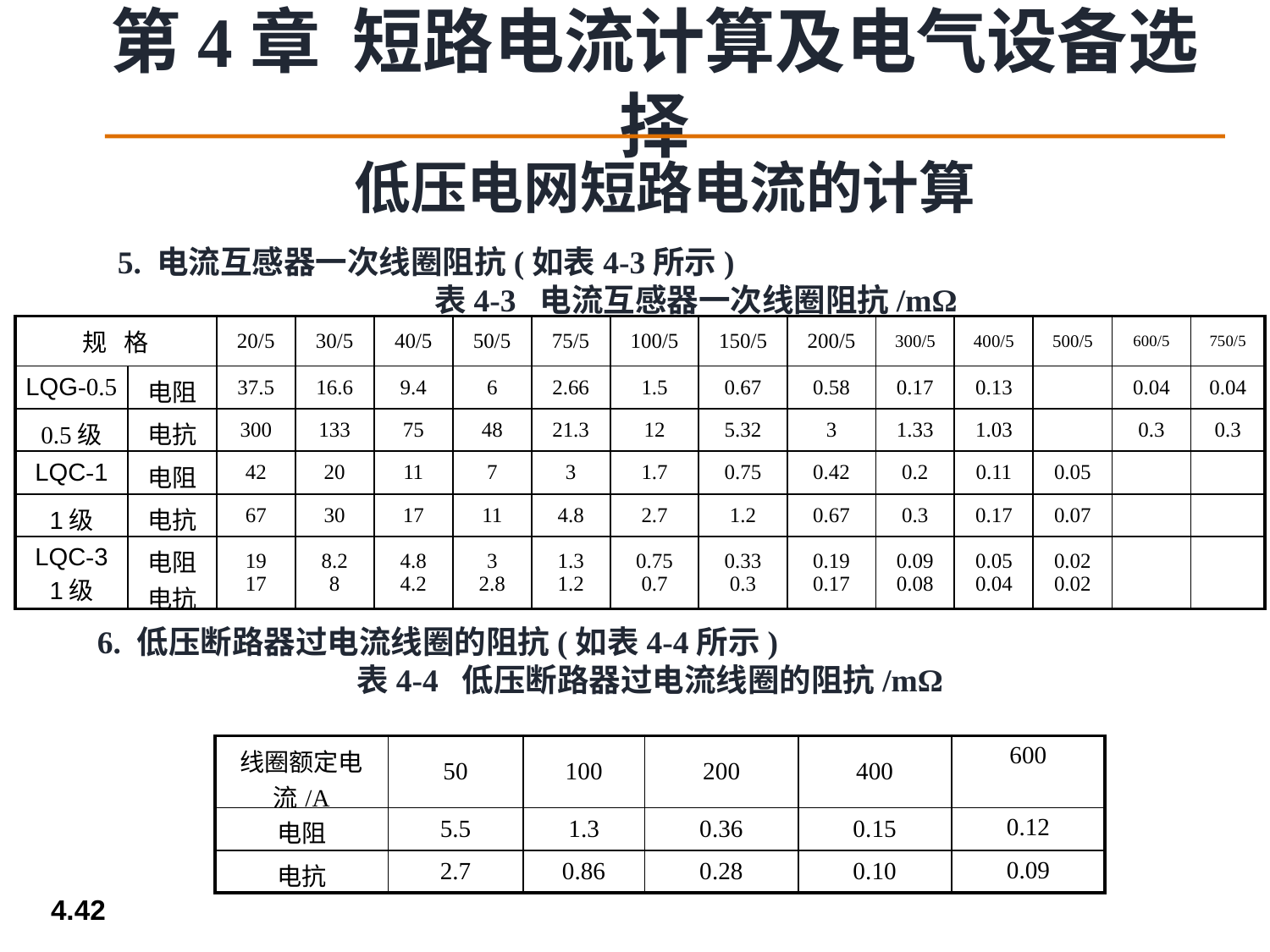

低压电网短路电流的计算
5. 电流互感器一次线圈阻抗(如表4-3所示)
                                           表4-3  电流互感器一次线圈阻抗/mΩ

| 规 格 |  | 20/5 | 30/5 | 40/5 | 50/5 | 75/5 | 100/5 | 150/5 | 200/5 | 300/5 | 400/5 | 500/5 | 600/5 | 750/5 |
| --- | --- | --- | --- | --- | --- | --- | --- | --- | --- | --- | --- | --- | --- | --- |
| LQG-0.5 | 电阻 | 37.5 | 16.6 | 9.4 | 6 | 2.66 | 1.5 | 0.67 | 0.58 | 0.17 | 0.13 |  | 0.04 | 0.04 |
| 0.5级 | 电抗 | 300 | 133 | 75 | 48 | 21.3 | 12 | 5.32 | 3 | 1.33 | 1.03 |  | 0.3 | 0.3 |
| LQC-1 | 电阻 | 42 | 20 | 11 | 7 | 3 | 1.7 | 0.75 | 0.42 | 0.2 | 0.11 | 0.05 |  |  |
| 1级 | 电抗 | 67 | 30 | 17 | 11 | 4.8 | 2.7 | 1.2 | 0.67 | 0.3 | 0.17 | 0.07 |  |  |
| LQC-3 1级 | 电阻 电抗 | 19 17 | 8.2 8 | 4.8 4.2 | 3 2.8 | 1.3 1.2 | 0.75 0.7 | 0.33 0.3 | 0.19 0.17 | 0.09 0.08 | 0.05 0.04 | 0.02 0.02 |  |  |
6. 低压断路器过电流线圈的阻抗(如表4-4所示)
                                   表4-4  低压断路器过电流线圈的阻抗/mΩ
| 线圈额定电流/A | 50 | 100 | 200 | 400 | 600 |
| --- | --- | --- | --- | --- | --- |
| 电阻 | 5.5 | 1.3 | 0.36 | 0.15 | 0.12 |
| 电抗 | 2.7 | 0.86 | 0.28 | 0.10 | 0.09 |